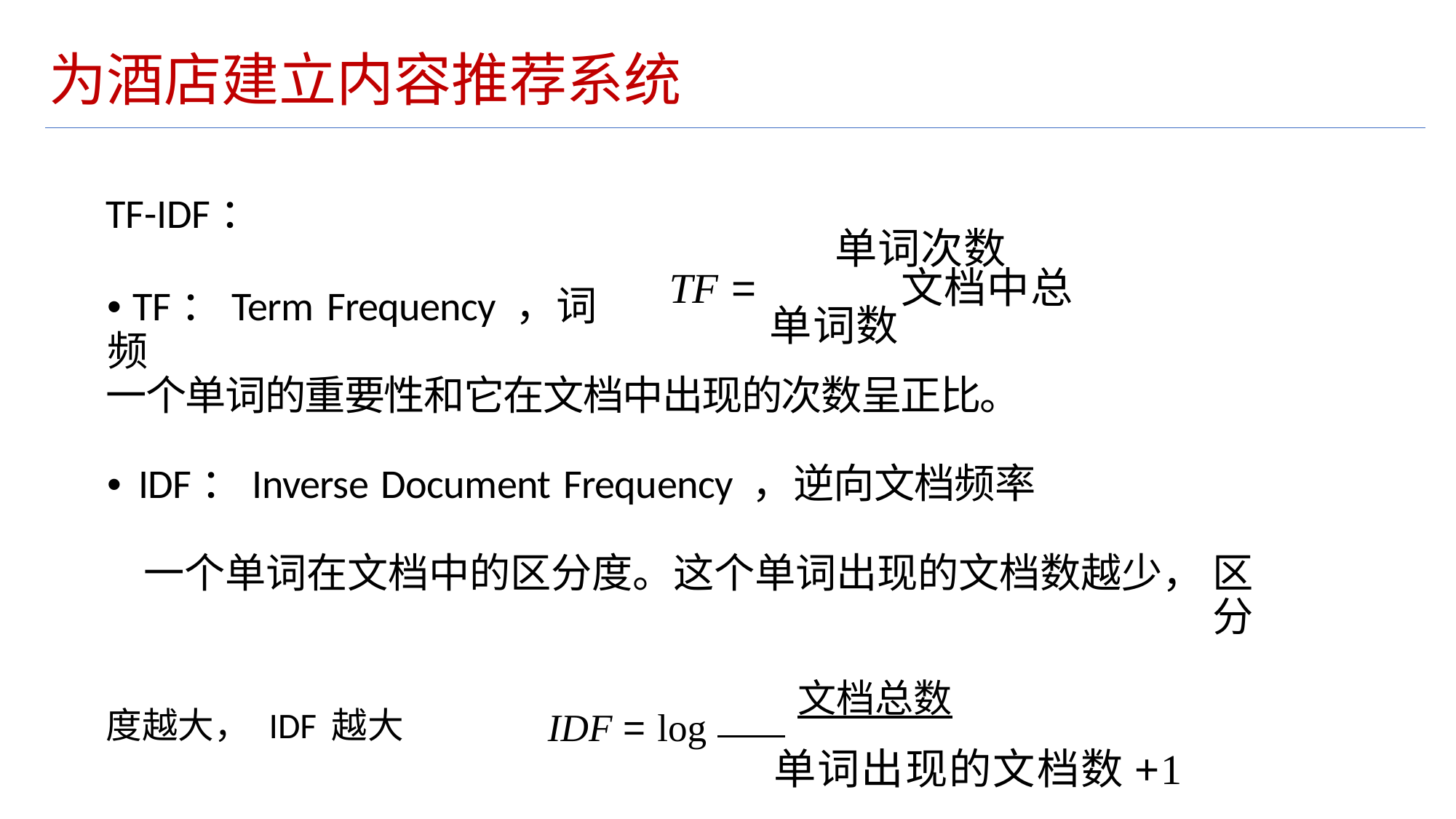

为酒店建立内容推荐系统

TF-IDF：

• TF：Term Frequency ，词频

单词次数
TF = 		 文档中总单词数

一个单词的重要性和它在文档中出现的次数呈正比。

• IDF：Inverse Document Frequency ，逆向文档频率

一个单词在文档中的区分度。这个单词出现的文档数越少， 区分
度越大， IDF越大               IDF = log      文档总数
单词出现的文档数+1